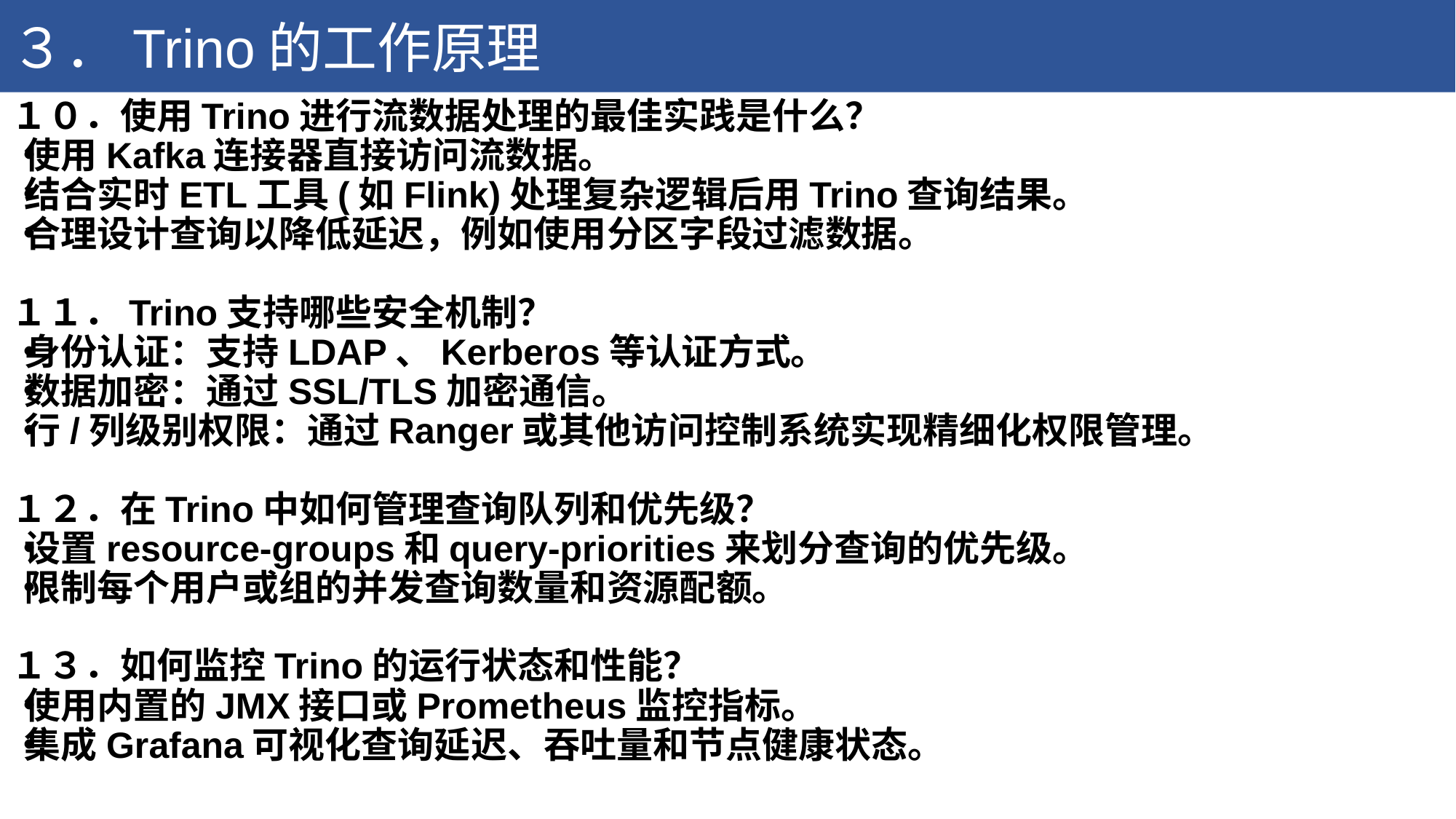

３．Trino的工作原理
# １０．使用Trino进行流数据处理的最佳实践是什么？ ・使用Kafka连接器直接访问流数据。 ・结合实时ETL工具(如Flink)处理复杂逻辑后用Trino查询结果。 ・合理设计查询以降低延迟，例如使用分区字段过滤数据。 １１．Trino支持哪些安全机制？ ・身份认证：支持LDAP、Kerberos等认证方式。 ・数据加密：通过SSL/TLS加密通信。 ・行/列级别权限：通过Ranger或其他访问控制系统实现精细化权限管理。 １２．在Trino中如何管理查询队列和优先级？ ・设置resource-groups和query-priorities来划分查询的优先级。 ・限制每个用户或组的并发查询数量和资源配额。 １３．如何监控Trino的运行状态和性能？ ・使用内置的JMX接口或Prometheus监控指标。 ・集成Grafana可视化查询延迟、吞吐量和节点健康状态。